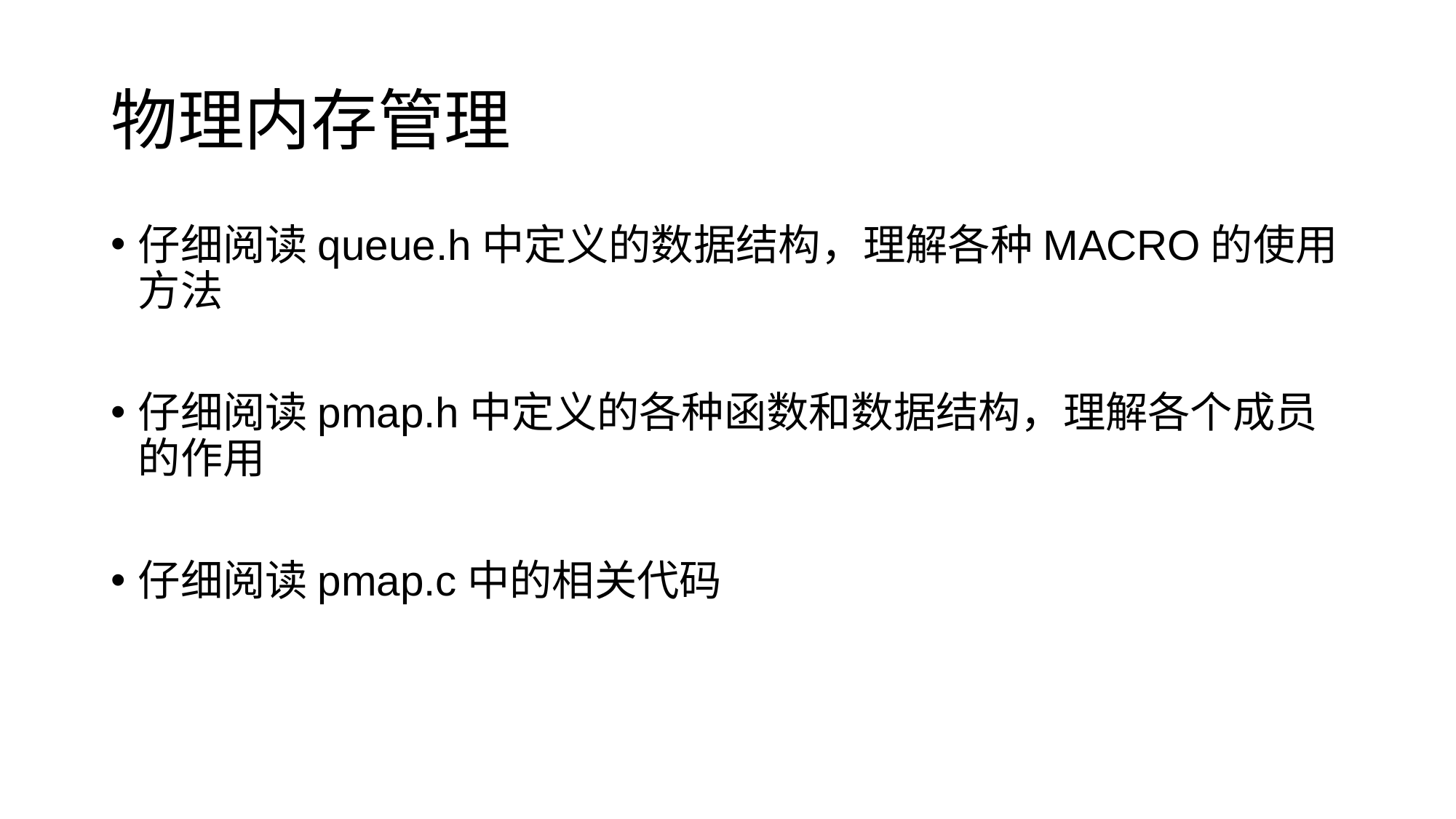

# 物理内存管理
仔细阅读queue.h中定义的数据结构，理解各种MACRO的使用方法

仔细阅读pmap.h中定义的各种函数和数据结构，理解各个成员的作用

仔细阅读pmap.c中的相关代码